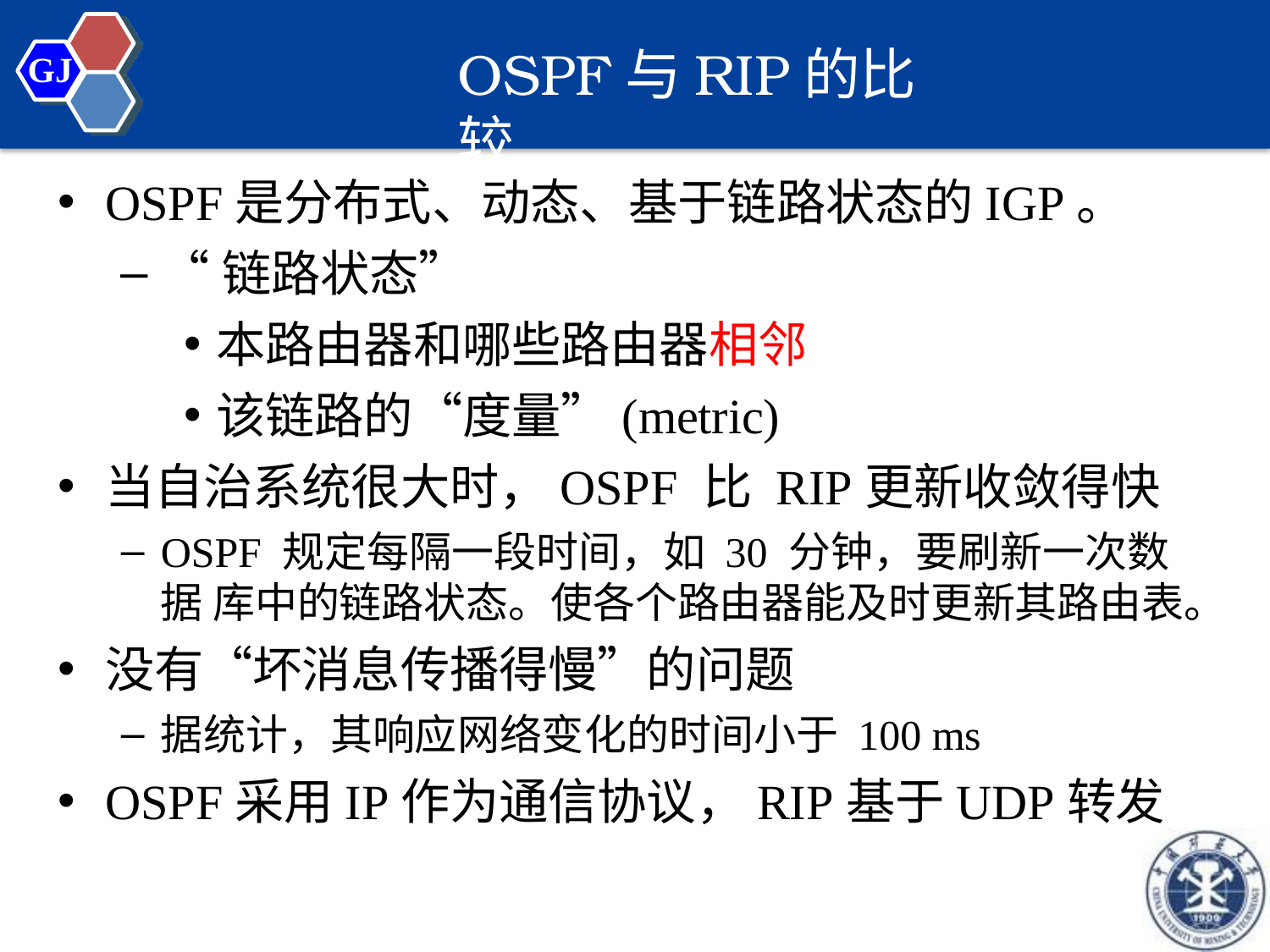

# OSPF与RIP的比较
GJ
OSPF是分布式、动态、基于链路状态的IGP。
“链路状态”
本路由器和哪些路由器相邻
该链路的“度量”(metric)
当自治系统很大时，OSPF 比RIP更新收敛得快
OSPF 规定每隔一段时间，如 30 分钟，要刷新一次数据 库中的链路状态。使各个路由器能及时更新其路由表。
没有“坏消息传播得慢”的问题
据统计，其响应网络变化的时间小于 100 ms
OSPF采用IP作为通信协议，RIP基于UDP转发